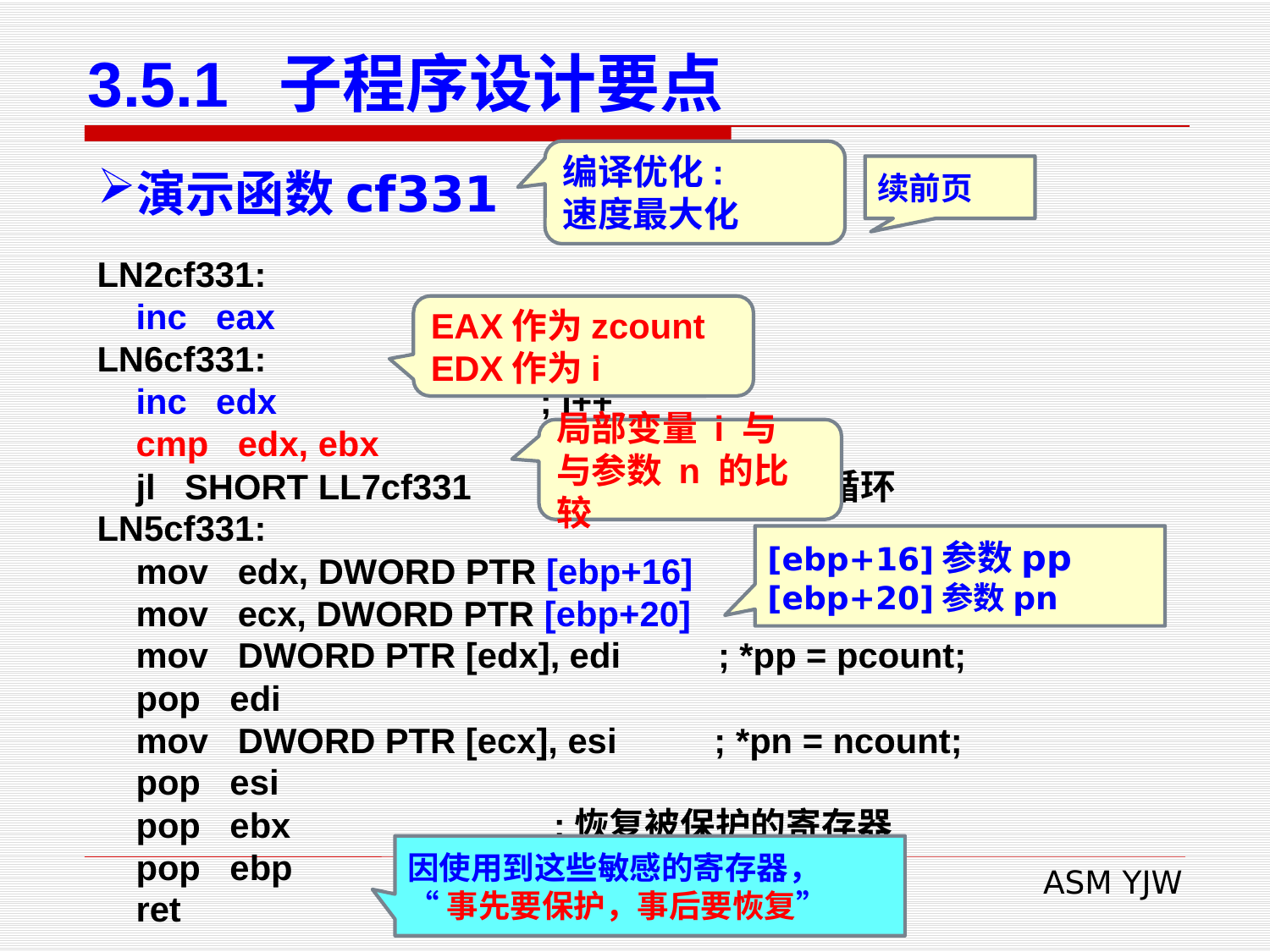

# 3.5.1  子程序设计要点
编译优化:
速度最大化
演示函数cf331
续前页
LN2cf331:
    inc   eax                           ; zcount++;
LN6cf331:
    inc   edx                           ; i++
    cmp   edx, ebx                      ; i<n 吗?
    jl   SHORT LL7cf331                 ; i<n，继续循环
LN5cf331:
    mov   edx, DWORD PTR [ebp+16]
    mov   ecx, DWORD PTR [ebp+20]
    mov   DWORD PTR [edx], edi          ; *pp = pcount;
    pop   edi
    mov   DWORD PTR [ecx], esi          ; *pn = ncount;
    pop   esi
    pop   ebx                           ;恢复被保护的寄存器
    pop   ebp                           ;撤销堆栈框架
    ret
EAX作为zcount
EDX作为i
局部变量 i 与
与参数 n 的比较
[ebp+16]参数pp
[ebp+20]参数pn
因使用到这些敏感的寄存器，
“事先要保护，事后要恢复”